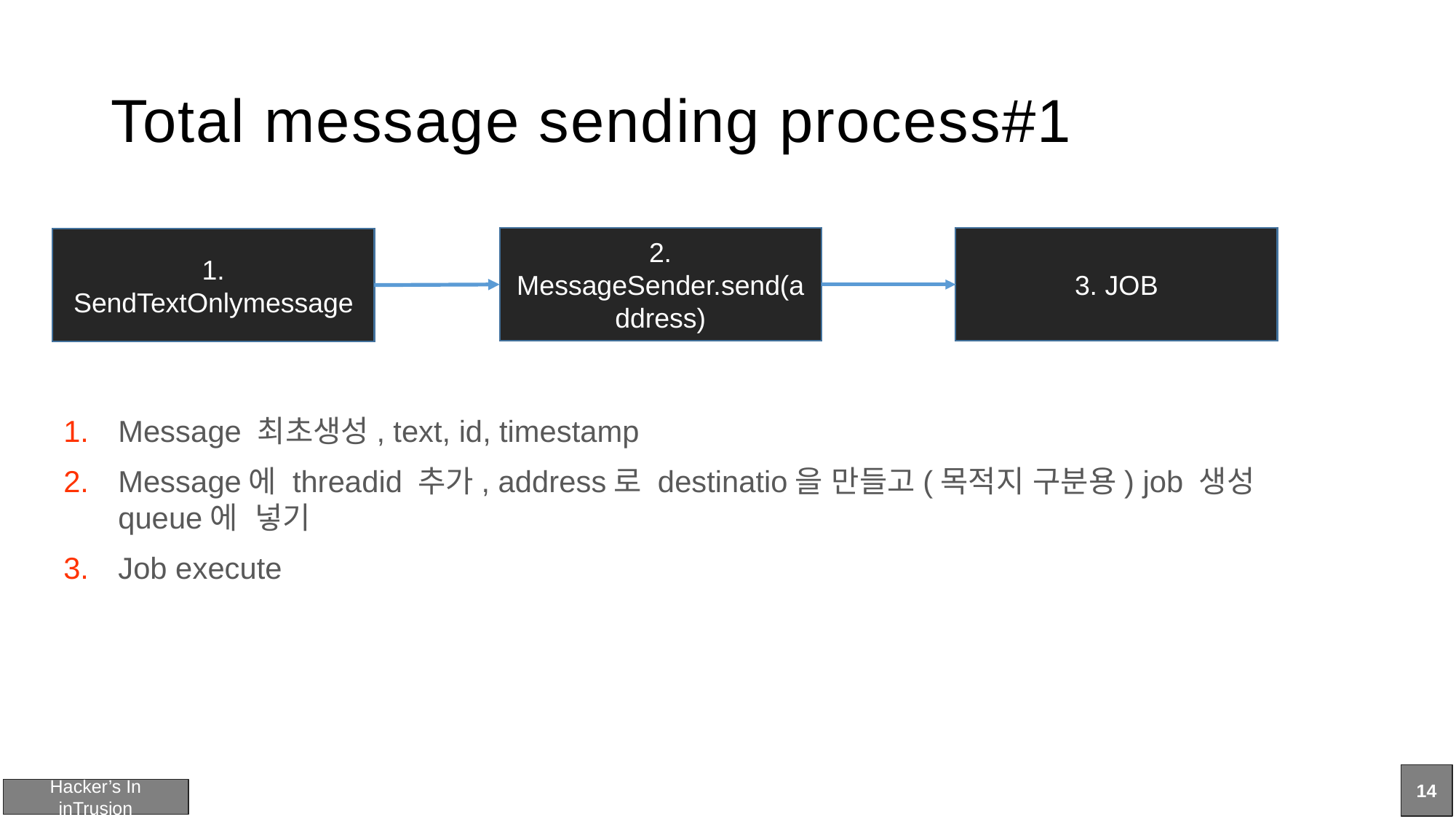

# Total message sending process#1
2. MessageSender.send(address)
3. JOB
1. SendTextOnlymessage
Message 최초생성, text, id, timestamp
Message에 threadid 추가, address로 destinatio을 만들고(목적지 구분용) job 생성 queue에  넣기
Job execute

14
Hacker’s In inTrusion